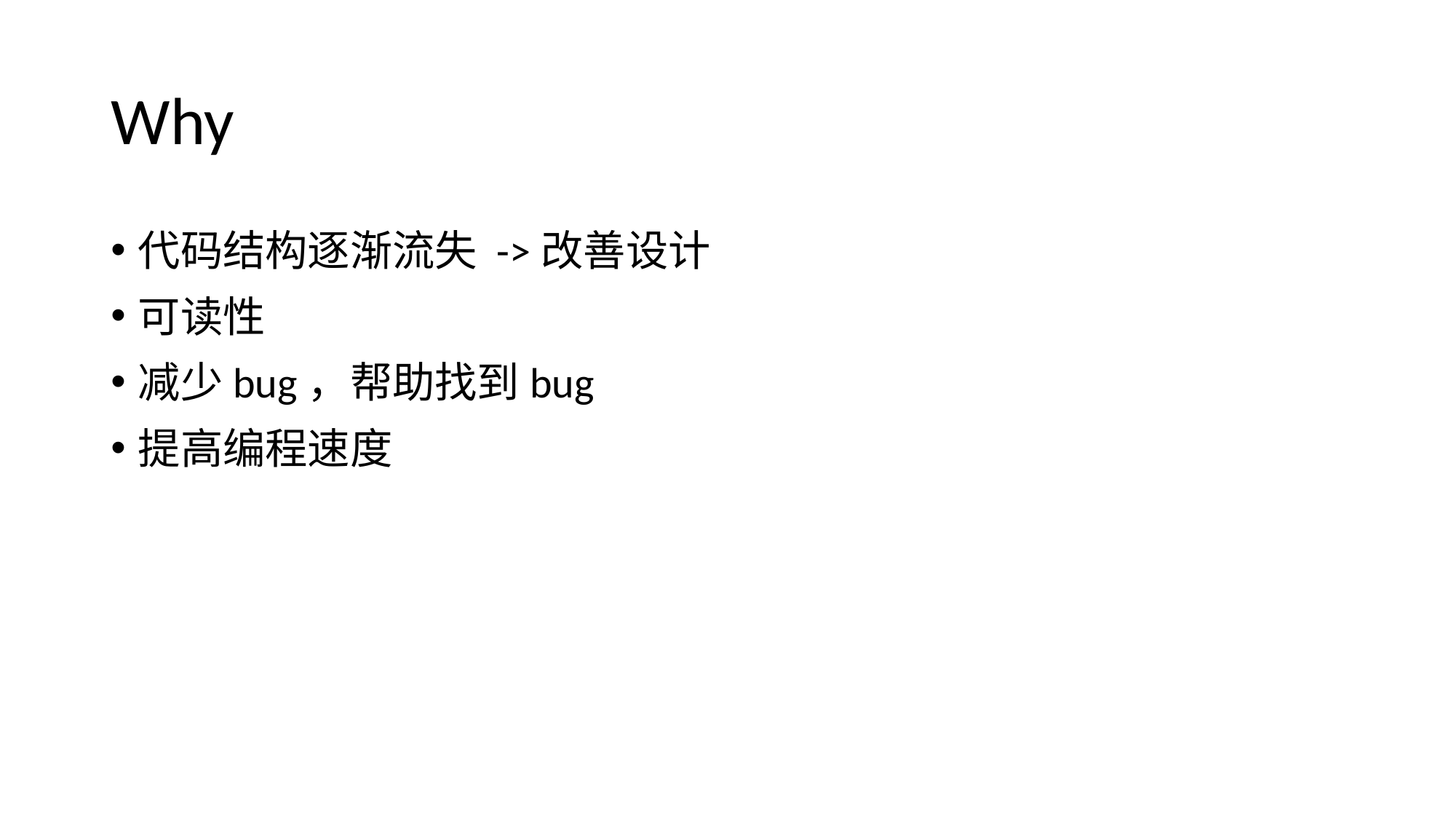

# Why
代码结构逐渐流失 ->改善设计
可读性
减少bug，帮助找到bug
提高编程速度